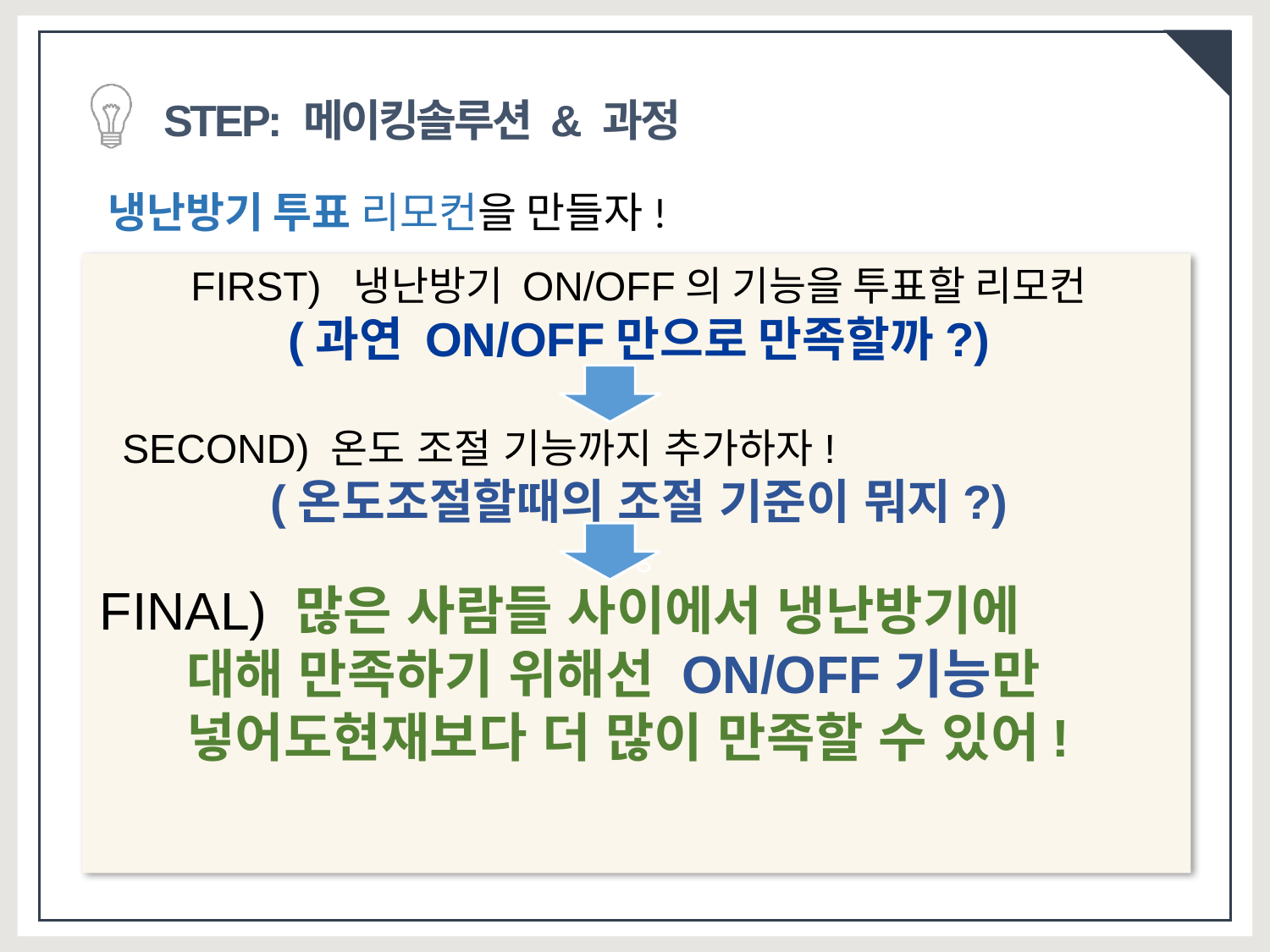

STEP: 메이킹솔루션 & 과정
냉난방기 투표 리모컨을 만들자!
 ㅎ
FIRST)  냉난방기 ON/OFF의 기능을 투표할 리모컨
(과연 ON/OFF만으로 만족할까?)

  SECOND) 온도 조절 기능까지 추가하자!
(온도조절할때의 조절 기준이 뭐지?)

FINAL) 많은 사람들 사이에서 냉난방기에
     대해 만족하기 위해선 ON/OFF기능만
     넣어도현재보다 더 많이 만족할 수 있어!